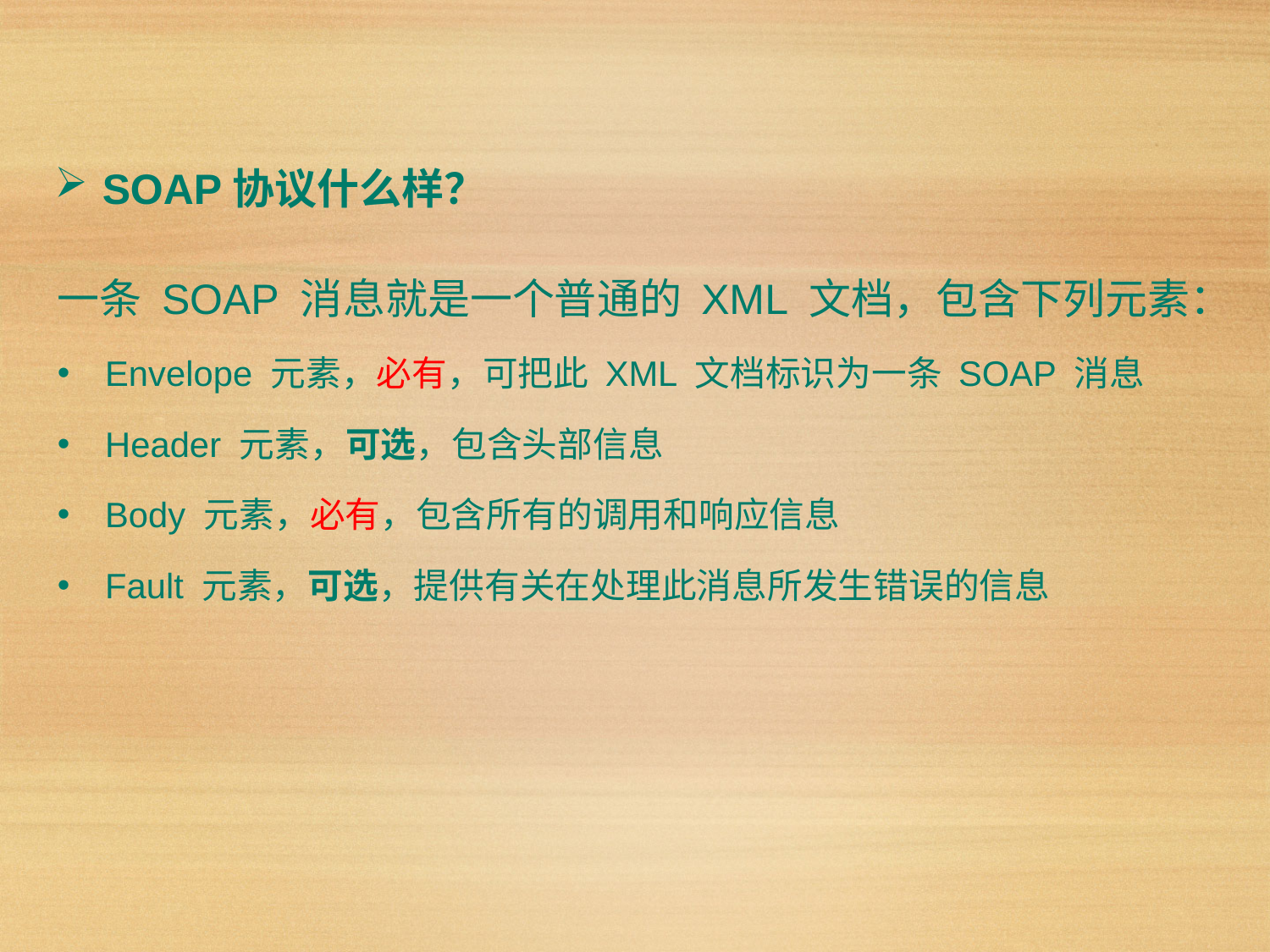

SOAP协议什么样？
一条 SOAP 消息就是一个普通的 XML 文档，包含下列元素：
Envelope 元素，必有，可把此 XML 文档标识为一条 SOAP 消息
Header 元素，可选，包含头部信息
Body 元素，必有，包含所有的调用和响应信息
Fault 元素，可选，提供有关在处理此消息所发生错误的信息